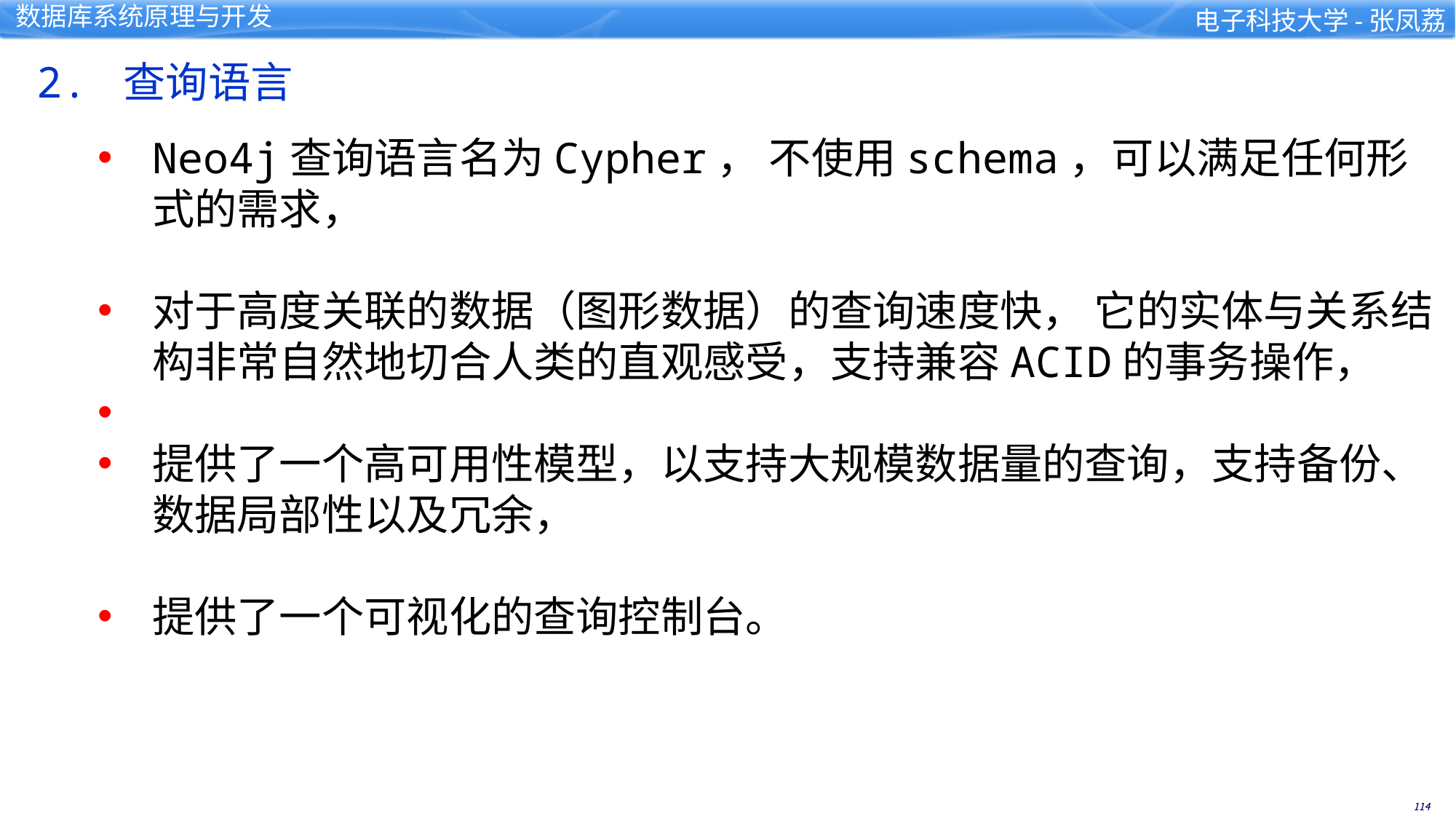

2. 查询语言
Neo4j查询语言名为Cypher， 不使用schema，可以满足任何形式的需求，

对于高度关联的数据（图形数据）的查询速度快， 它的实体与关系结构非常自然地切合人类的直观感受，支持兼容ACID的事务操作，

提供了一个高可用性模型，以支持大规模数据量的查询，支持备份、数据局部性以及冗余，

提供了一个可视化的查询控制台。